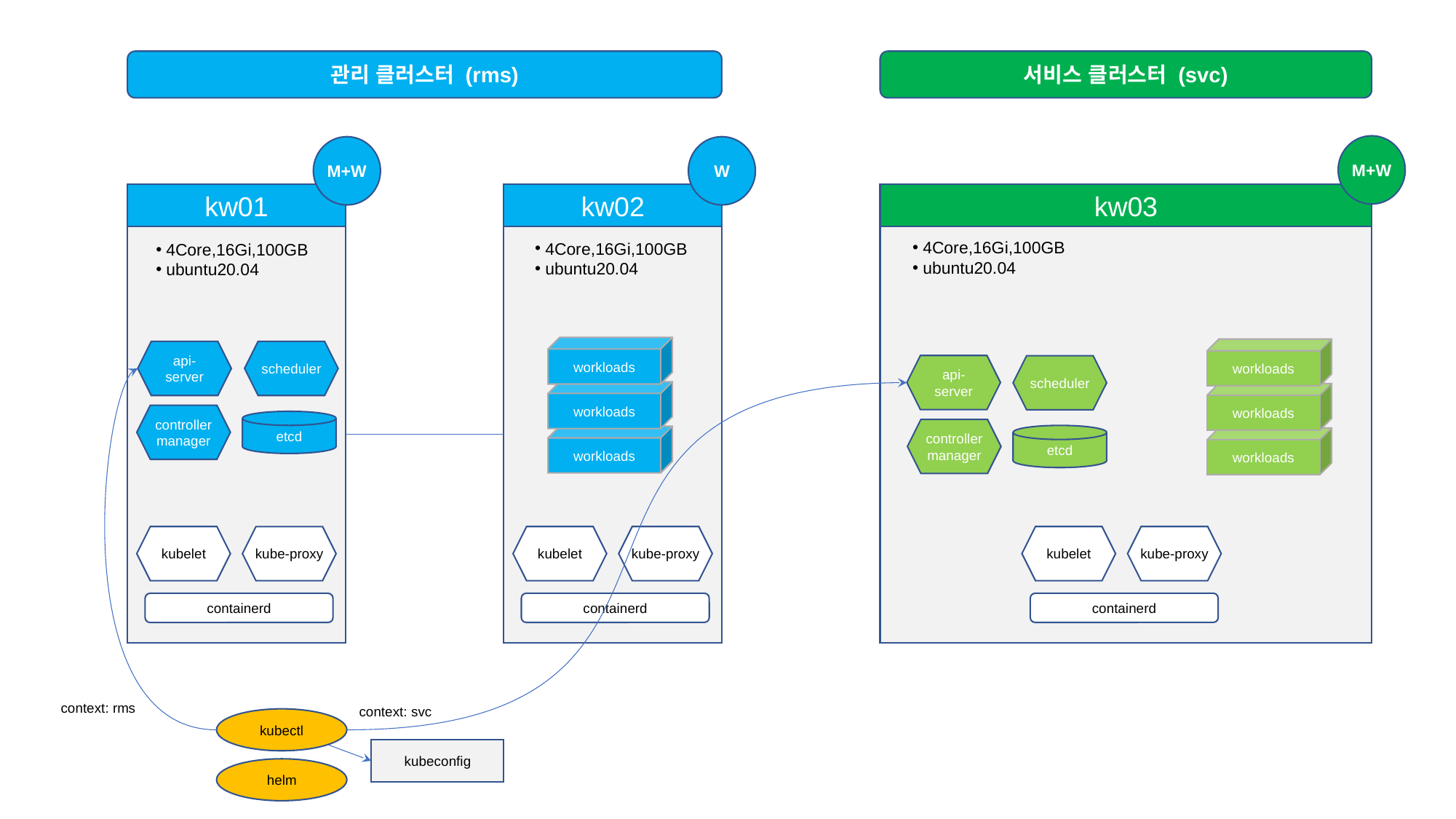

관리 클러스터 (rms)
서비스 클러스터 (svc)
M+W
M+W
W
kw01
kw02
kw03

4Core,16Gi,100GB
ubuntu20.04
4Core,16Gi,100GB
ubuntu20.04
4Core,16Gi,100GB
ubuntu20.04
workloads
workloads
scheduler
api-
server
api-
server
scheduler
workloads
workloads
controller
manager
etcd
controller
manager
etcd
workloads
workloads
kubelet
kubelet
kubelet
kube-proxy
kube-proxy
kube-proxy
containerd
containerd
containerd
context: rms
context: svc
kubectl
kubeconfig
helm